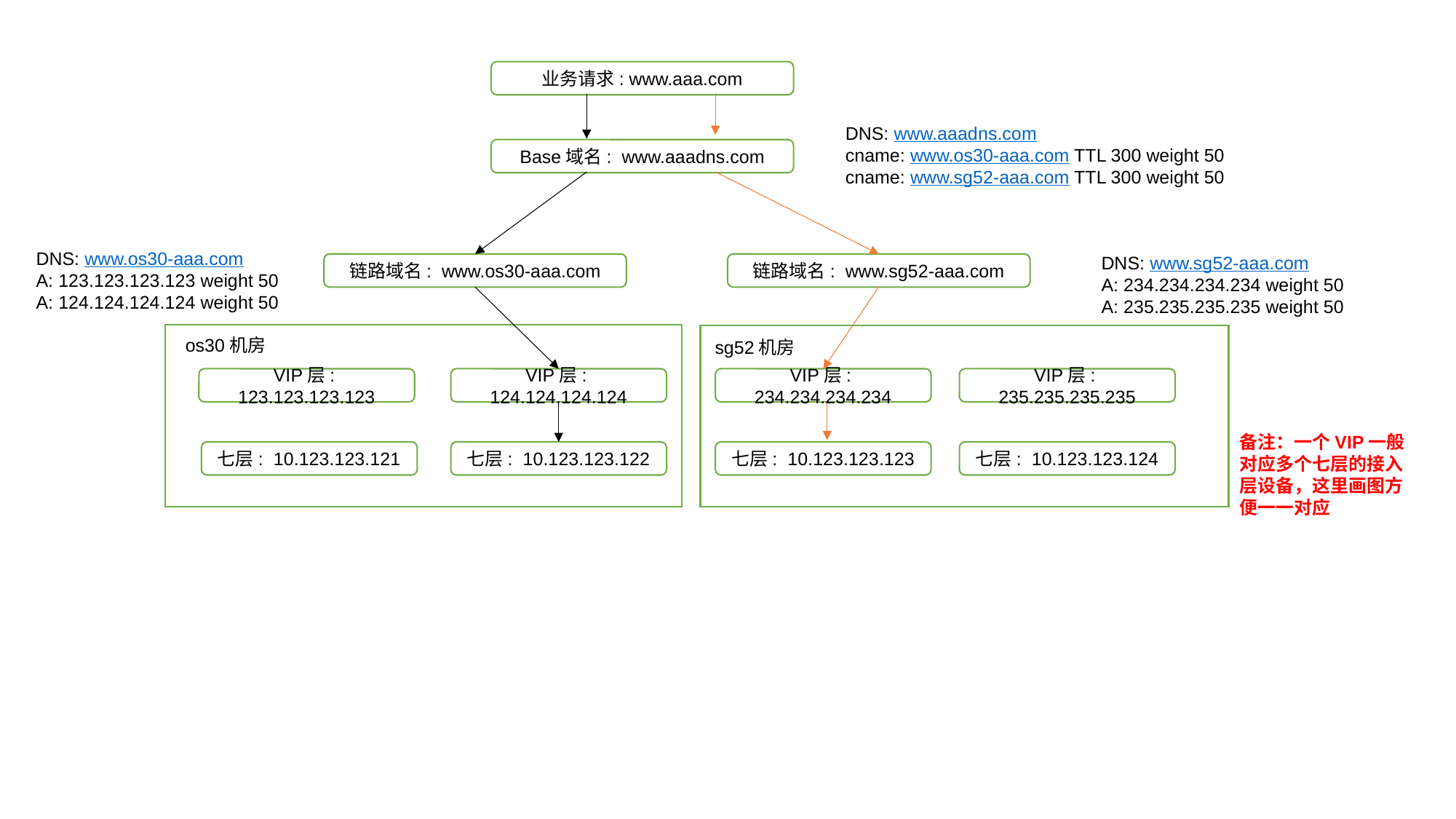

业务请求: www.aaa.com
DNS: www.aaadns.com
cname: www.os30-aaa.com TTL 300 weight 50
cname: www.sg52-aaa.com TTL 300 weight 50
Base域名:  www.aaadns.com
DNS: www.os30-aaa.com
A: 123.123.123.123 weight 50
A: 124.124.124.124 weight 50
DNS: www.sg52-aaa.com
A: 234.234.234.234 weight 50
A: 235.235.235.235 weight 50
链路域名:  www.os30-aaa.com
链路域名:  www.sg52-aaa.com

os30机房
sg52机房
VIP层:  123.123.123.123
VIP层:  124.124.124.124
VIP层:  234.234.234.234
VIP层:  235.235.235.235
备注：一个VIP一般对应多个七层的接入层设备，这里画图方便一一对应
七层:  10.123.123.121
七层:  10.123.123.122
七层:  10.123.123.123
七层:  10.123.123.124